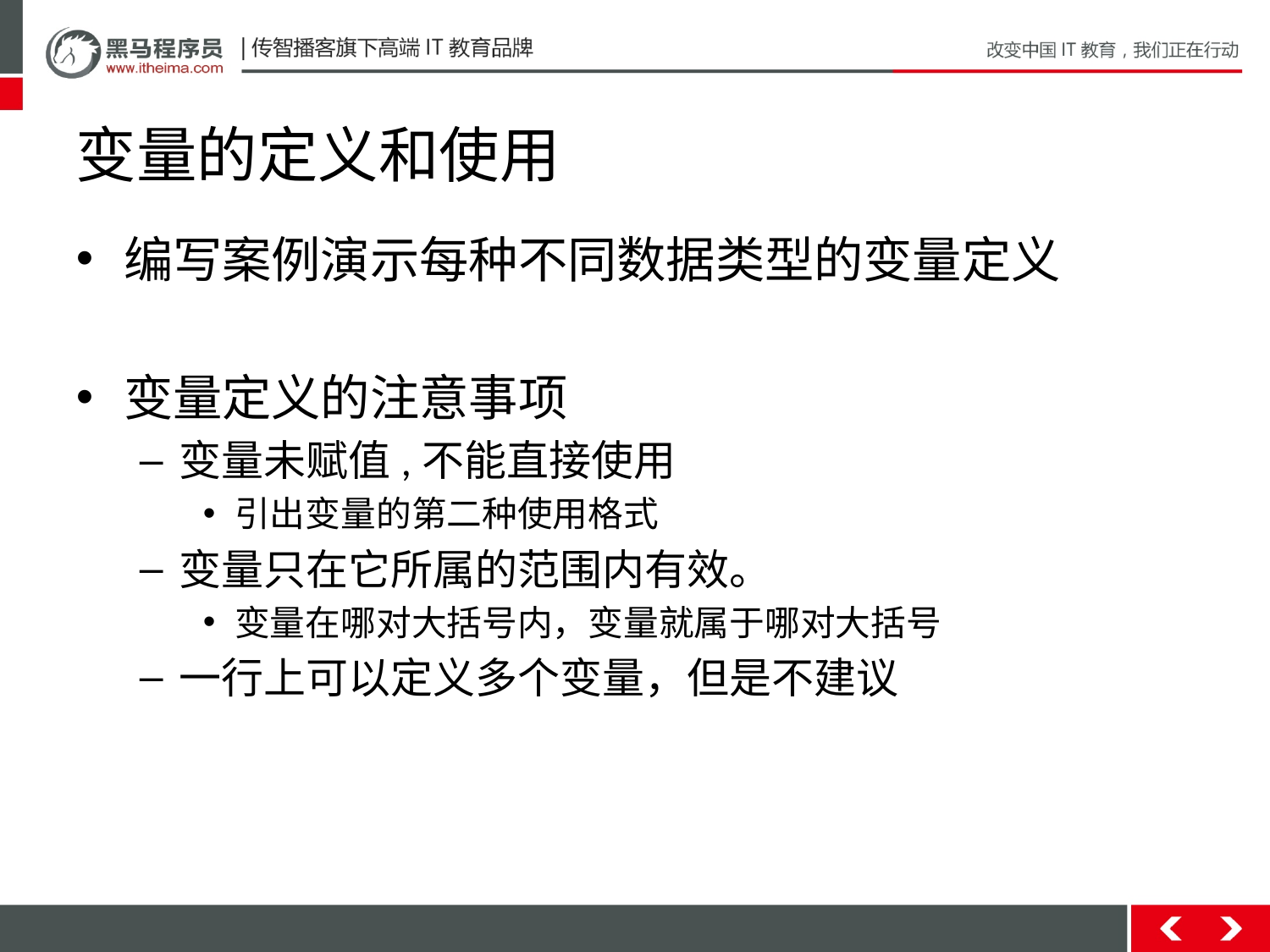

# 变量的定义和使用
编写案例演示每种不同数据类型的变量定义

变量定义的注意事项
变量未赋值,不能直接使用
引出变量的第二种使用格式
变量只在它所属的范围内有效。
变量在哪对大括号内，变量就属于哪对大括号
一行上可以定义多个变量，但是不建议